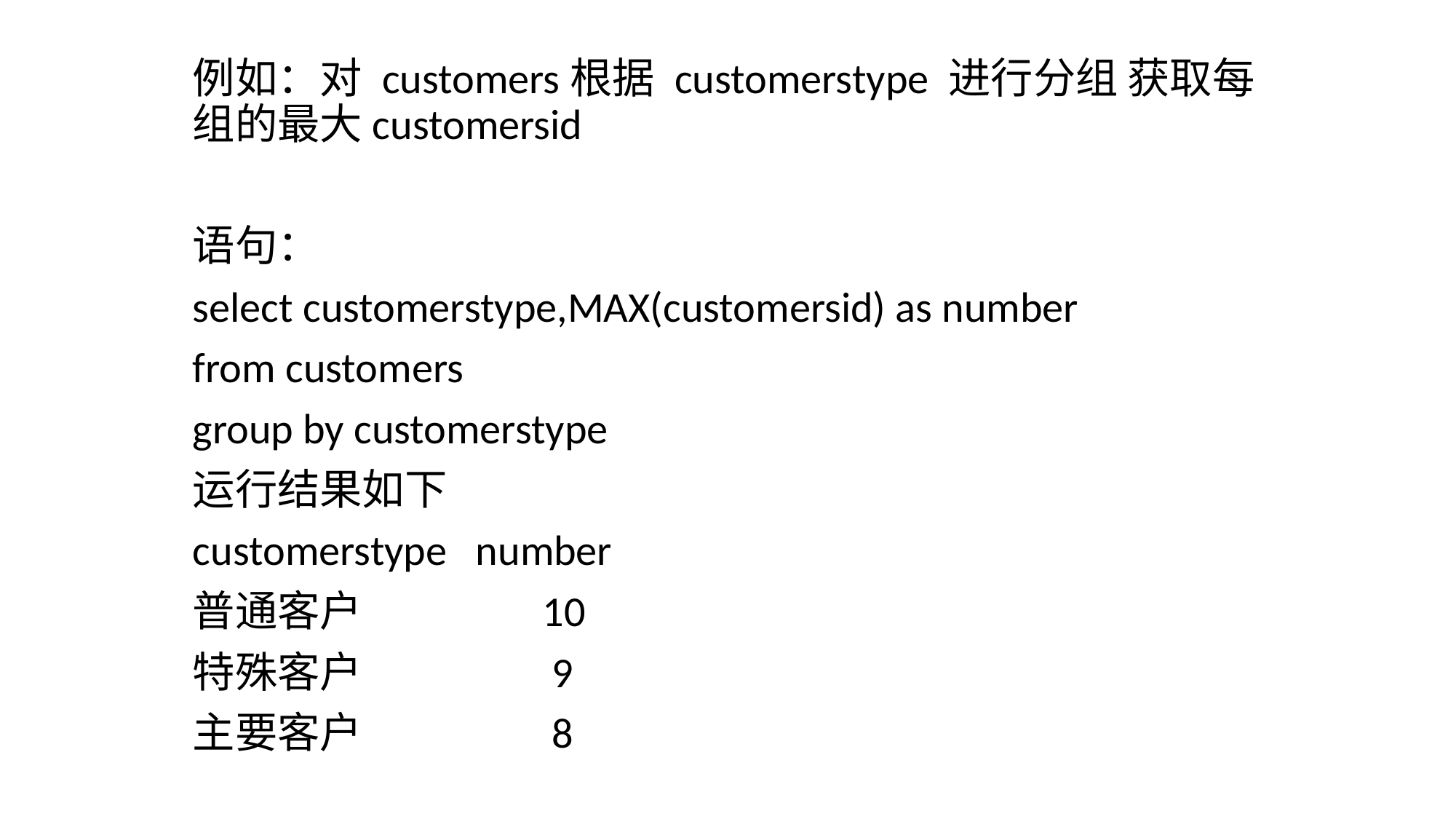

例如：对 customers根据 customerstype 进行分组 获取每组的最大customersid

语句：
select customerstype,MAX(customersid) as number
from customers
group by customerstype
运行结果如下
customerstype   number
普通客户                  10
特殊客户                   9
主要客户                   8